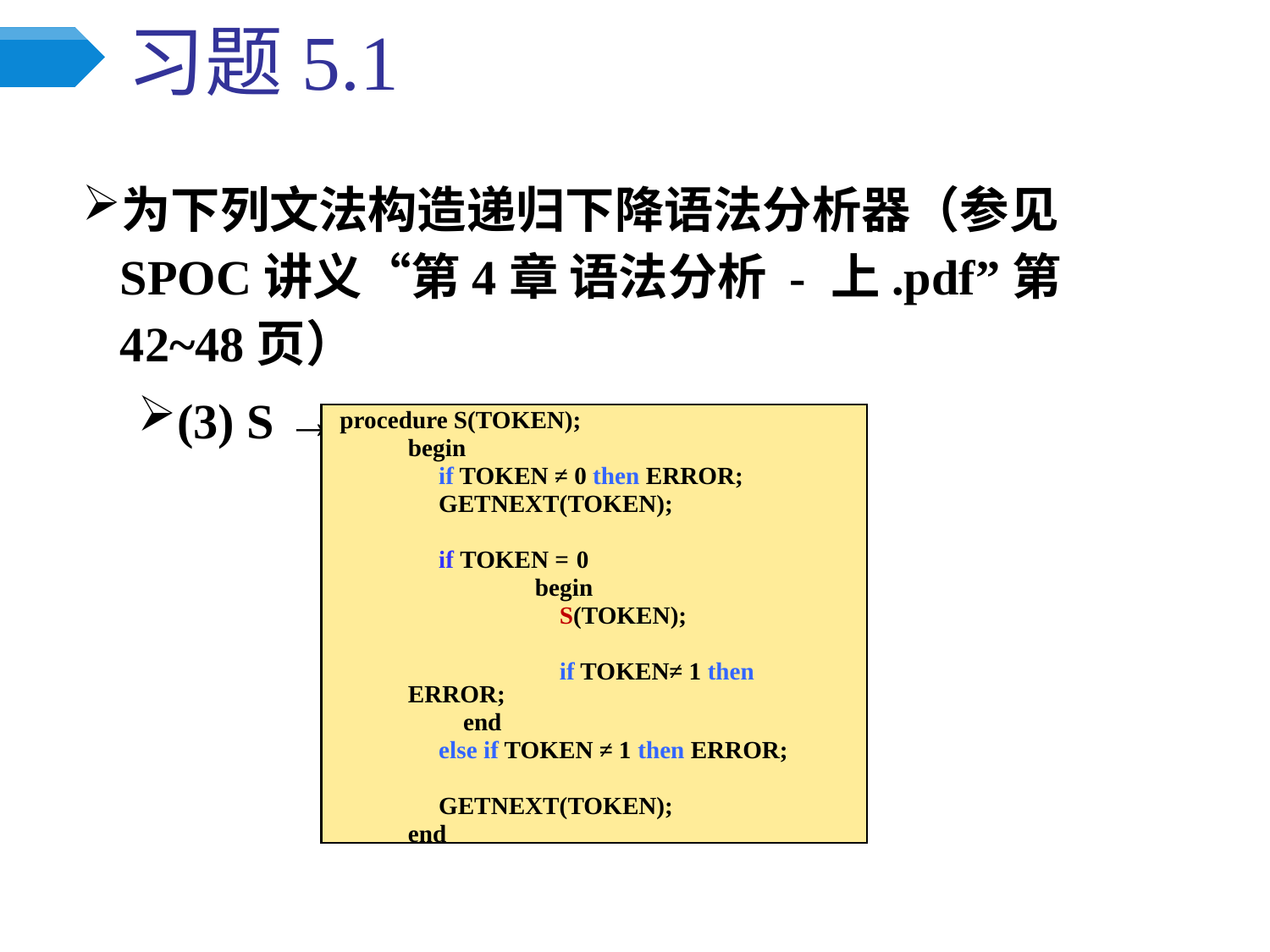

# 习题5.1
为下列文法构造递归下降语法分析器（参见SPOC讲义“第4章 语法分析 - 上.pdf”第42~48页）
(3) S → 0 S 1 | 0 1

 procedure S(TOKEN);
	begin
	     if TOKEN ≠ 0 then ERROR;
	     GETNEXT(TOKEN);

 	     if TOKEN = 0
		begin
	     	    S(TOKEN);

		    if TOKEN≠ 1 then ERROR;
	         end
	     else if TOKEN ≠ 1 then ERROR;

	     GETNEXT(TOKEN);
	end